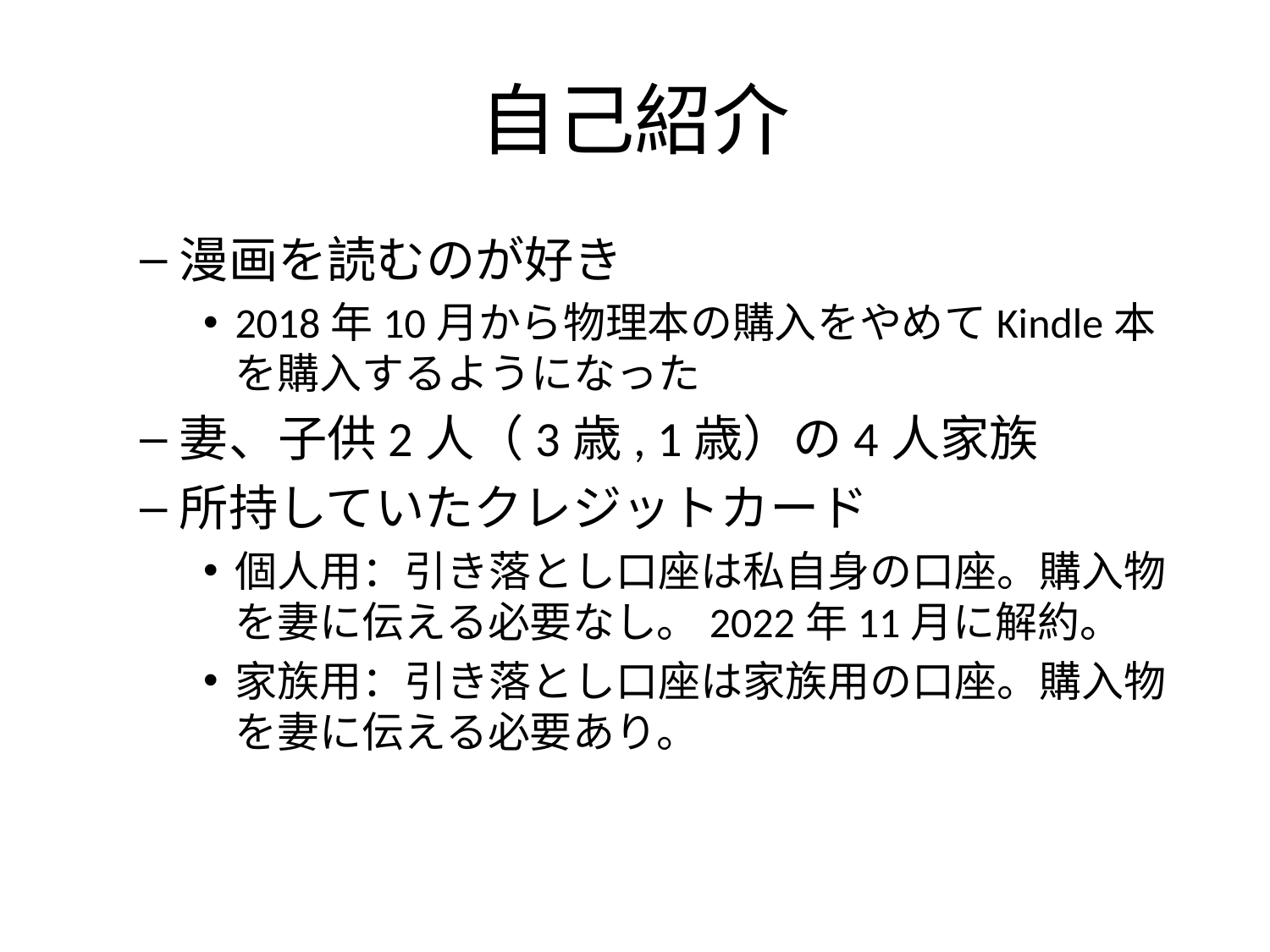

# 自己紹介
漫画を読むのが好き
2018年10月から物理本の購入をやめてKindle本を購入するようになった
妻、子供2人（3歳, 1歳）の4人家族
所持していたクレジットカード
個人用：引き落とし口座は私自身の口座。購入物を妻に伝える必要なし。2022年11月に解約。
家族用：引き落とし口座は家族用の口座。購入物を妻に伝える必要あり。